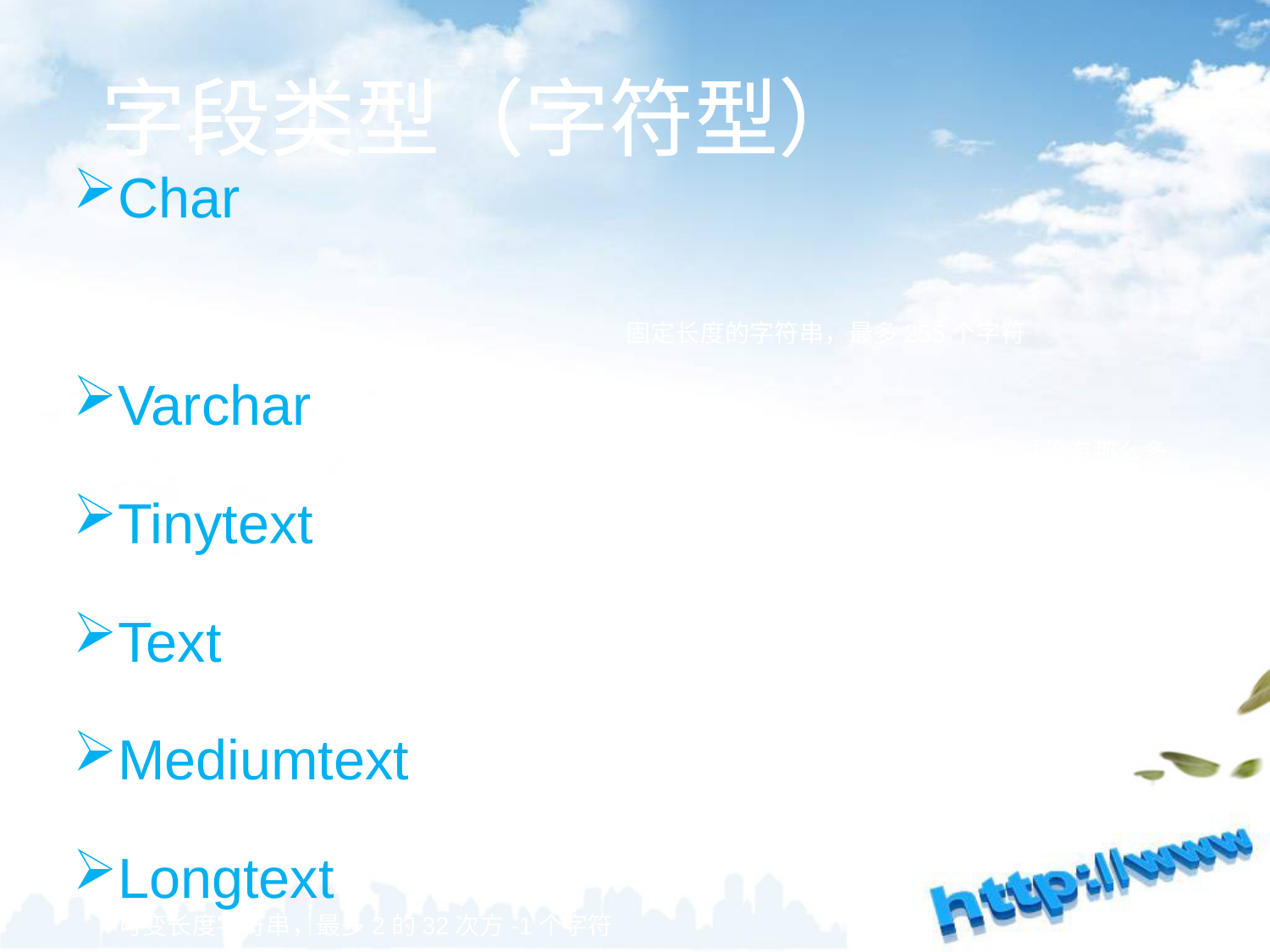

字段类型（字符型）
Char
																												固定长度的字符串，最多255个字符
Varchar
可变长度字符串，最多255个字符，某些文档写的是最多65535字节，但测试发现并没有那么多。
Tinytext
	可变长度字符串，最多255个字符
Text
	可变长度字符串，最多65535个字符
Mediumtext
	可变长度字符串，最多2的24次方-1个字符
Longtext
可变长度字符串，最多2的32次方-1个字符